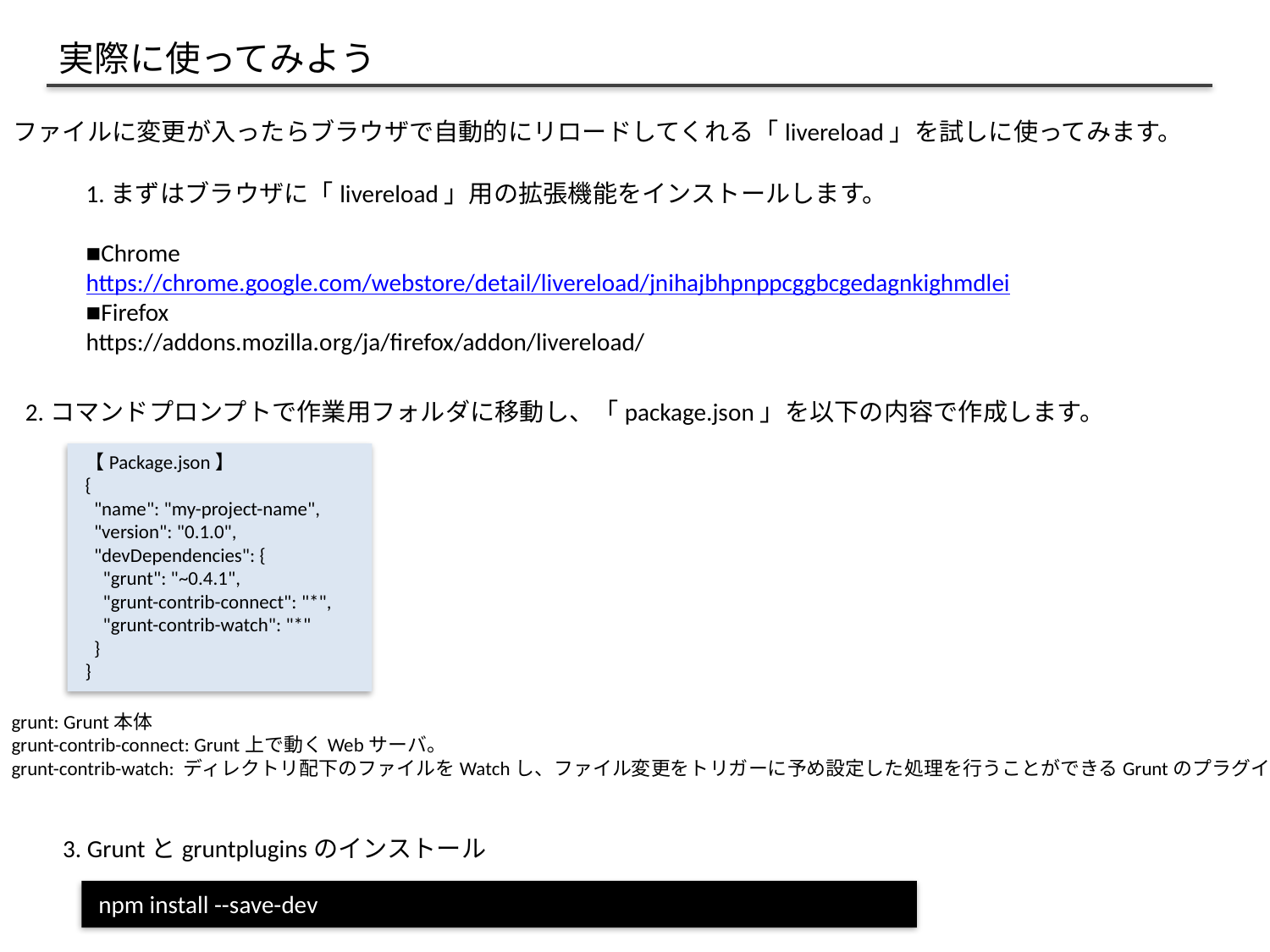

実際に使ってみよう
ファイルに変更が入ったらブラウザで自動的にリロードしてくれる「livereload」を試しに使ってみます。
1.まずはブラウザに「livereload」用の拡張機能をインストールします。

■Chrome
https://chrome.google.com/webstore/detail/livereload/jnihajbhpnppcggbcgedagnkighmdlei
■Firefox
https://addons.mozilla.org/ja/firefox/addon/livereload/

2.コマンドプロンプトで作業用フォルダに移動し、「package.json」を以下の内容で作成します。

【Package.json】
{
  "name": "my-project-name",
  "version": "0.1.0",
  "devDependencies": {
    "grunt": "~0.4.1",
    "grunt-contrib-connect": "*",
    "grunt-contrib-watch": "*"
  }
}
grunt: Grunt本体
grunt-contrib-connect: Grunt上で動くWebサーバ。
grunt-contrib-watch: ディレクトリ配下のファイルをWatchし、ファイル変更をトリガーに予め設定した処理を行うことができるGruntのプラグイン
3. Gruntとgruntpluginsのインストール

npm install --save-dev